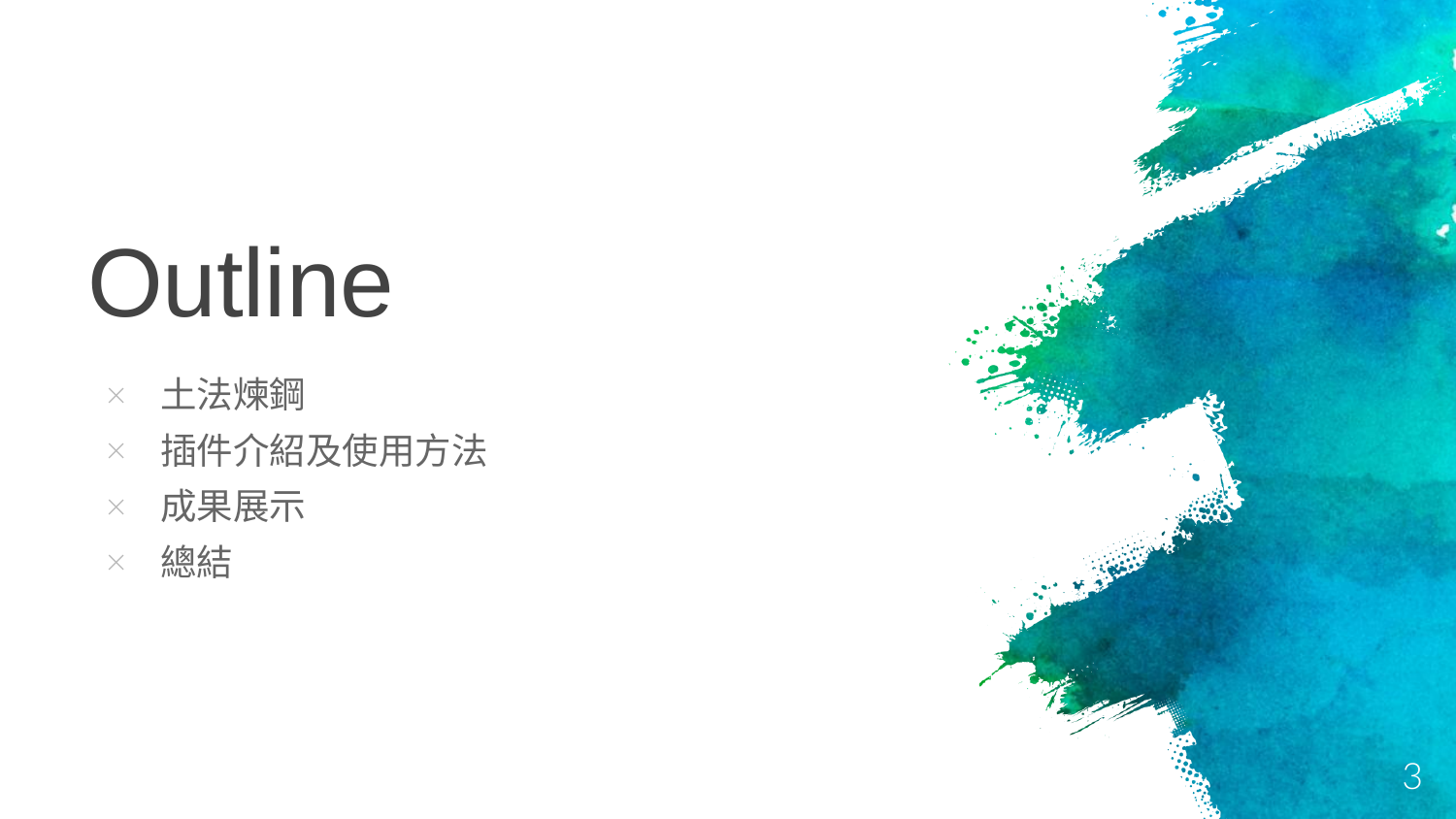

# Outline
土法煉鋼
插件介紹及使用方法
成果展示
總結
3